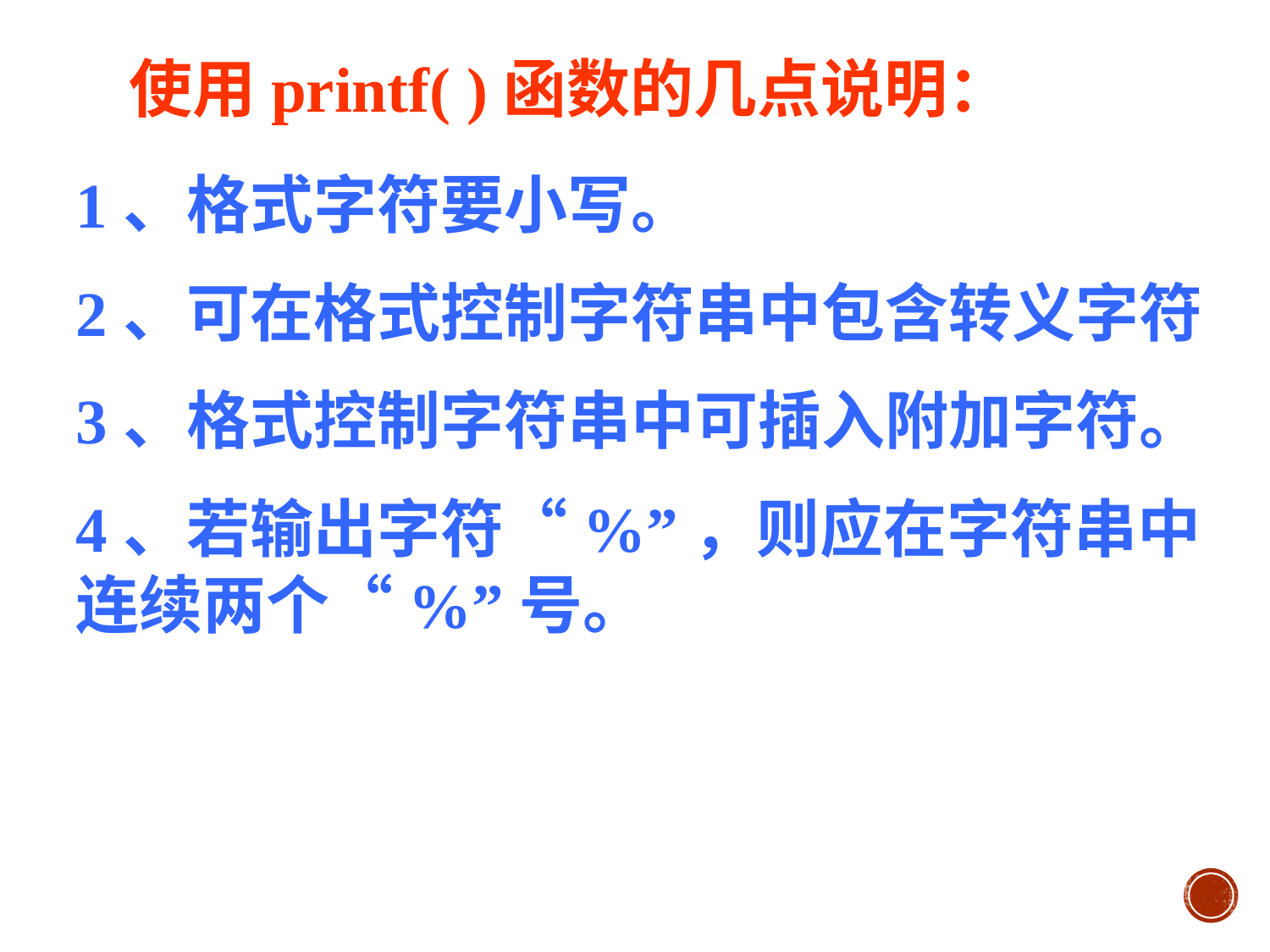

使用printf( )函数的几点说明：
1、格式字符要小写。
2、可在格式控制字符串中包含转义字符
3、格式控制字符串中可插入附加字符。
4、若输出字符“%”，则应在字符串中连续两个“%”号。